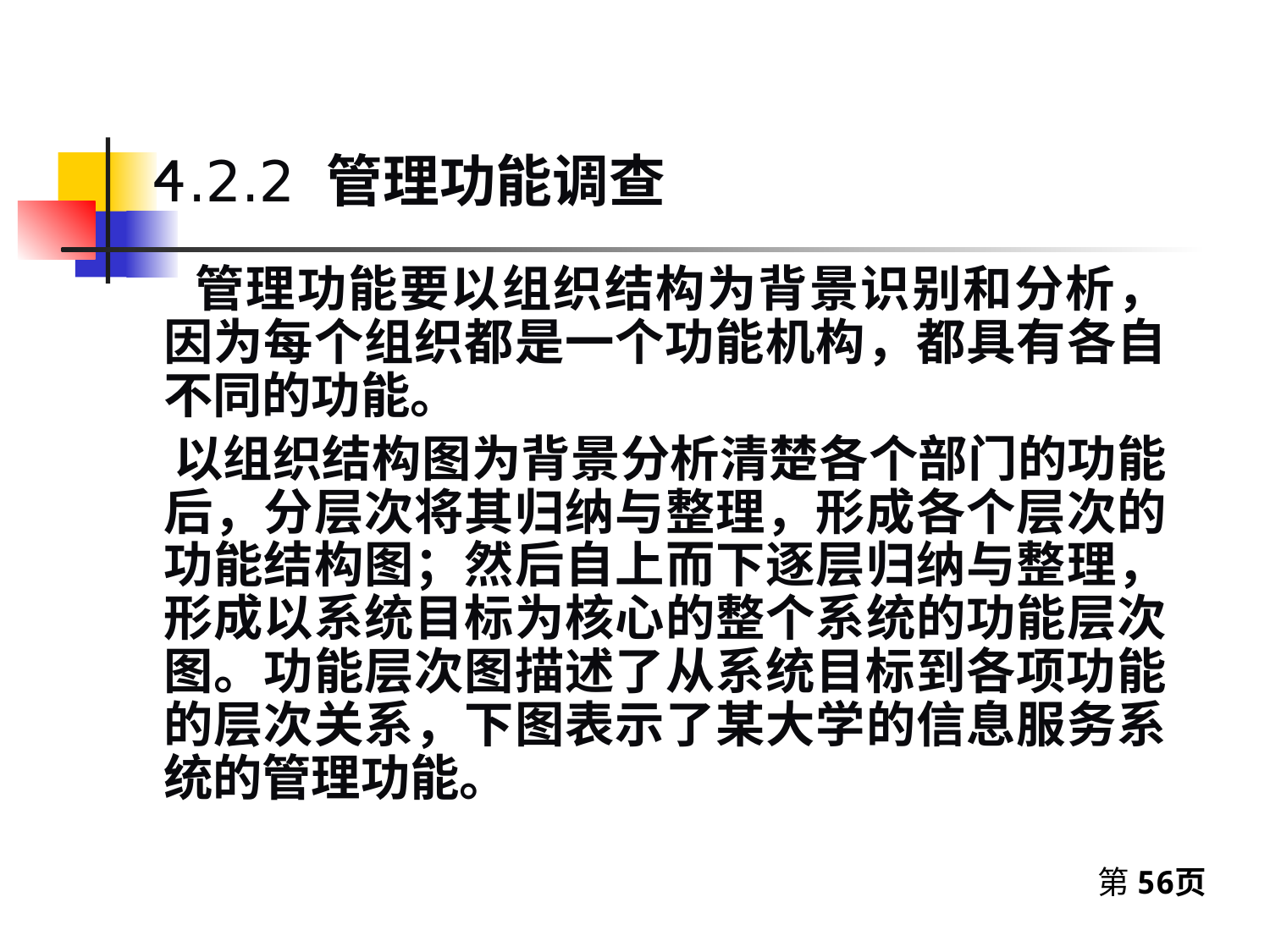

4.2.2 管理功能调查
     管理功能要以组织结构为背景识别和分析，因为每个组织都是一个功能机构，都具有各自不同的功能。
    以组织结构图为背景分析清楚各个部门的功能后，分层次将其归纳与整理，形成各个层次的功能结构图；然后自上而下逐层归纳与整理，形成以系统目标为核心的整个系统的功能层次图。功能层次图描述了从系统目标到各项功能的层次关系，下图表示了某大学的信息服务系统的管理功能。